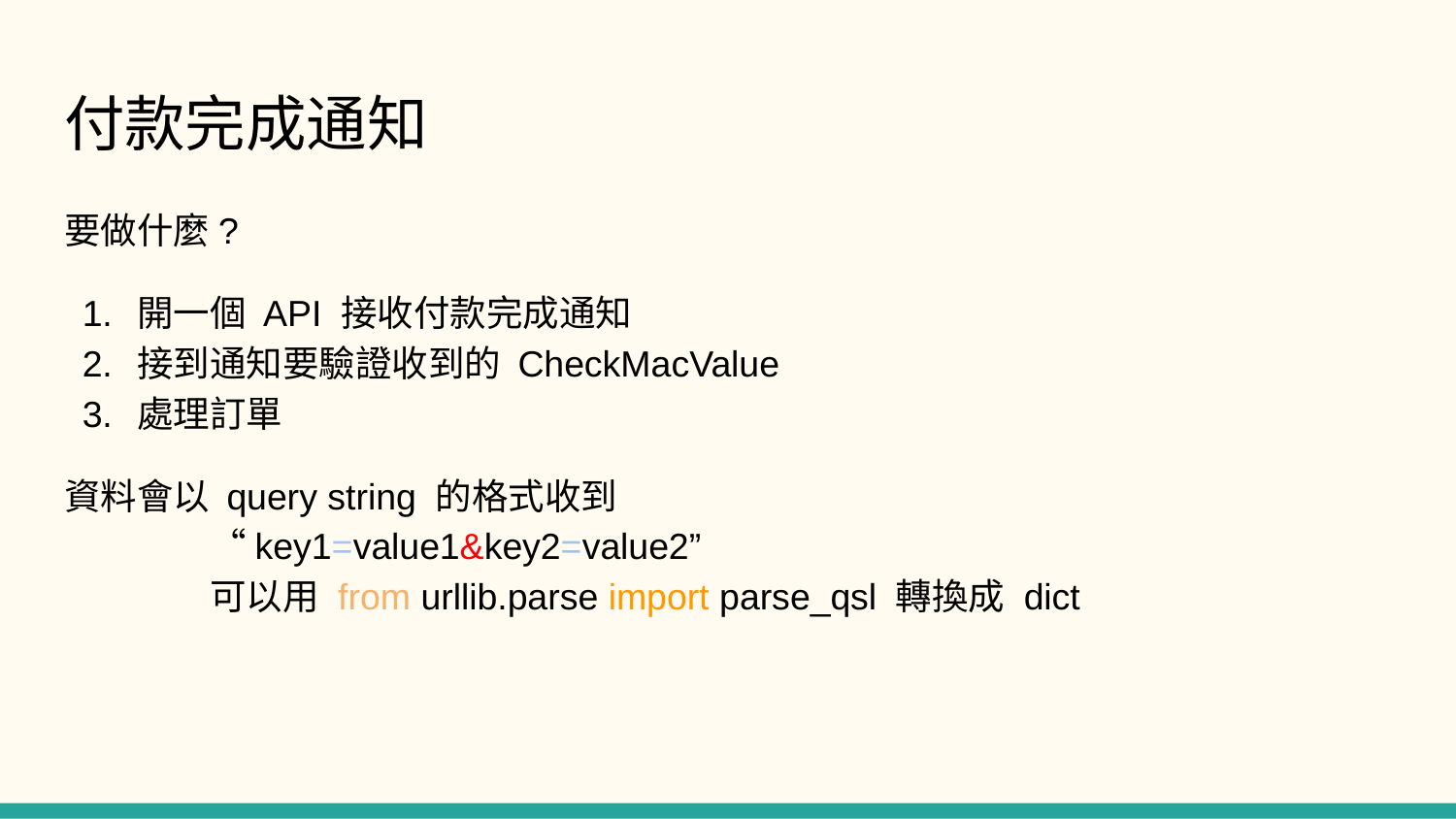

# 付款完成通知
要做什麼?
開一個 API 接收付款完成通知
接到通知要驗證收到的 CheckMacValue
處理訂單
資料會以 query string 的格式收到
	“key1=value1&key2=value2”
	可以用 from urllib.parse import parse_qsl 轉換成 dict